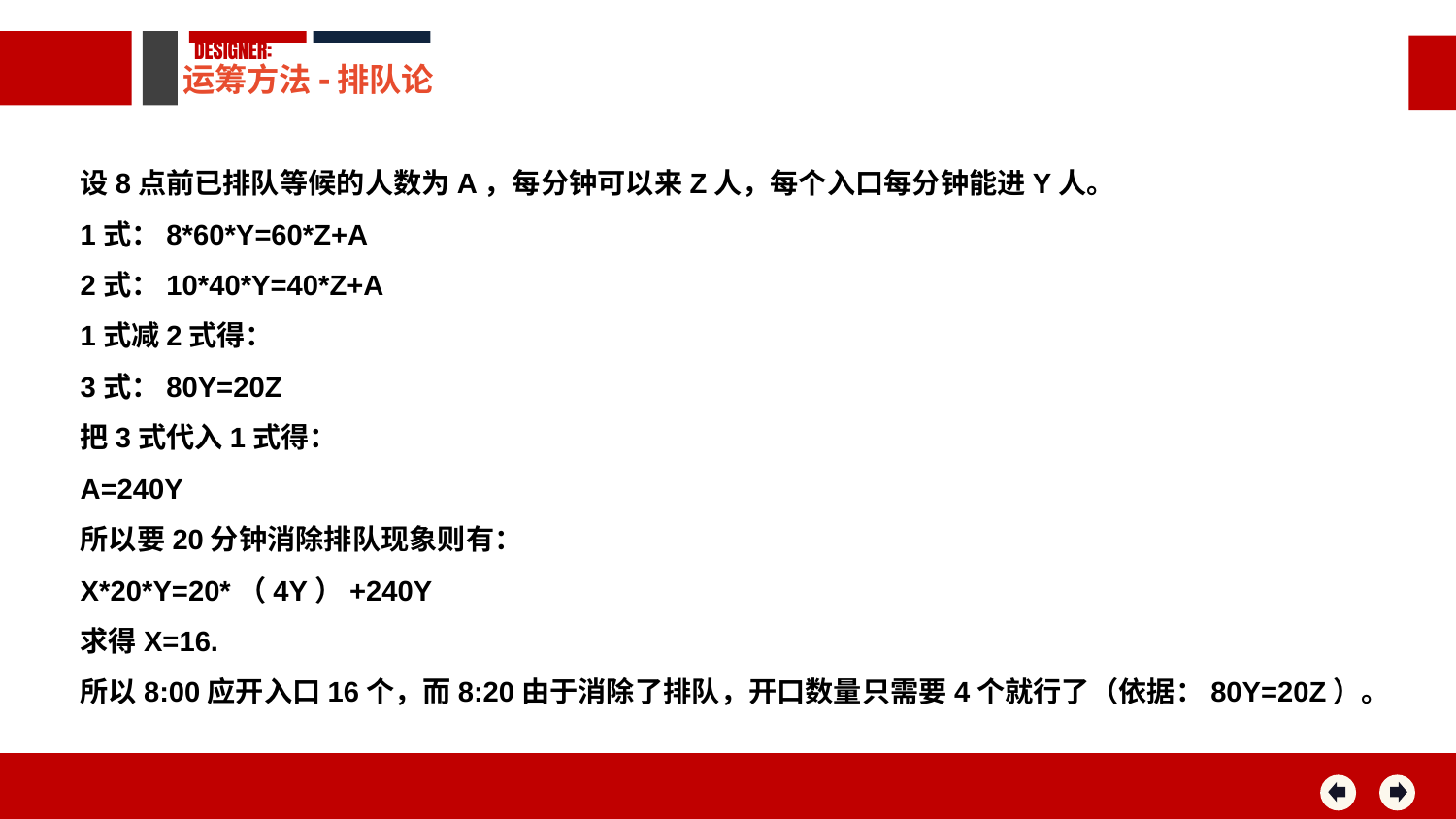

DESIGNER:
运筹方法-排队论
设8点前已排队等候的人数为A，每分钟可以来Z人，每个入口每分钟能进Y人。
1式：8*60*Y=60*Z+A
2式：10*40*Y=40*Z+A
1式减2式得：
3式：80Y=20Z
把3式代入1式得：
A=240Y
所以要20分钟消除排队现象则有：
X*20*Y=20*（4Y）+240Y
求得X=16.
所以8:00应开入口16个，而8:20由于消除了排队，开口数量只需要4个就行了（依据：80Y=20Z）。